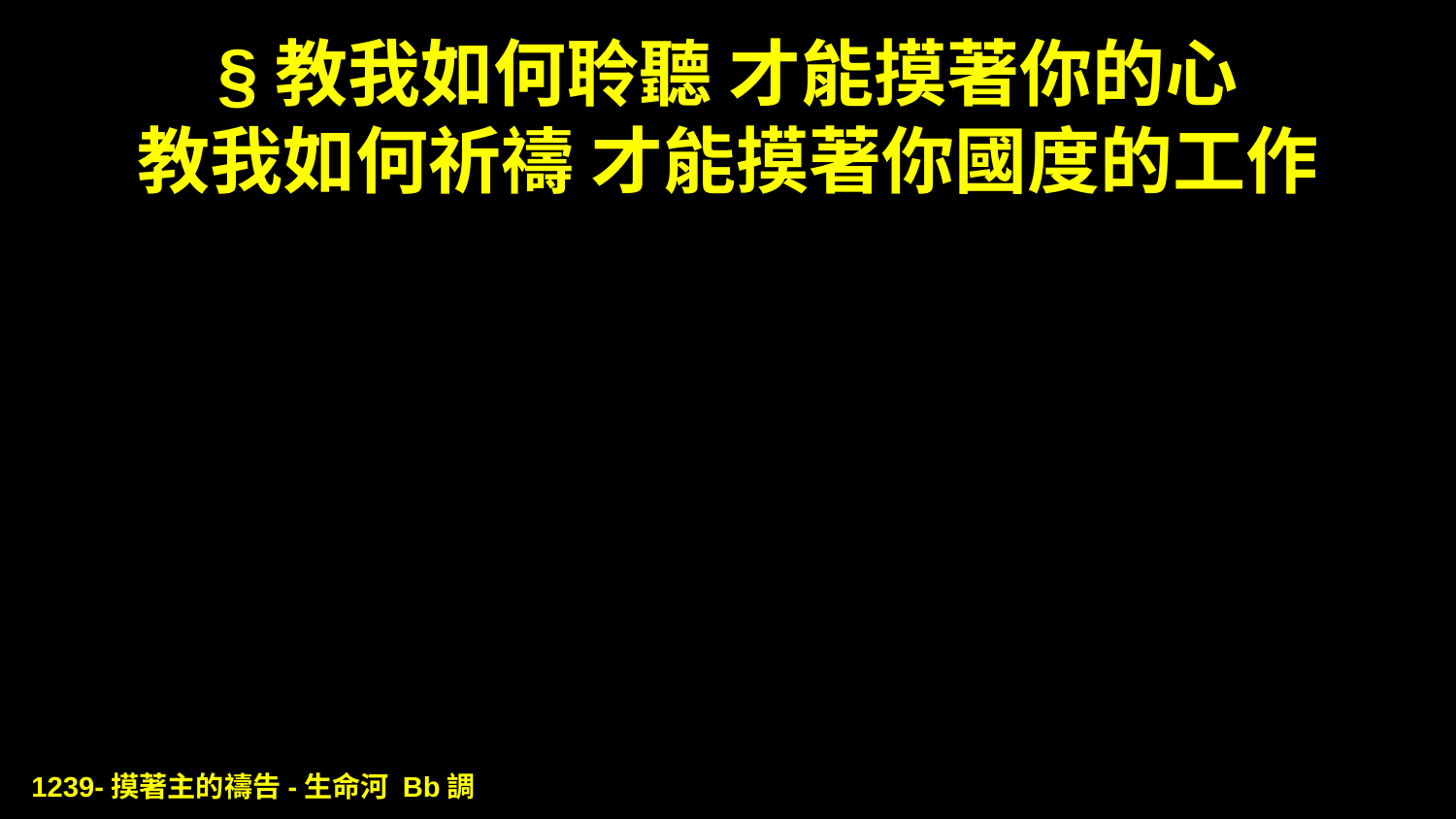

# §教我如何聆聽 才能摸著你的心 教我如何祈禱 才能摸著你國度的工作
1239-摸著主的禱告-生命河 Bb調